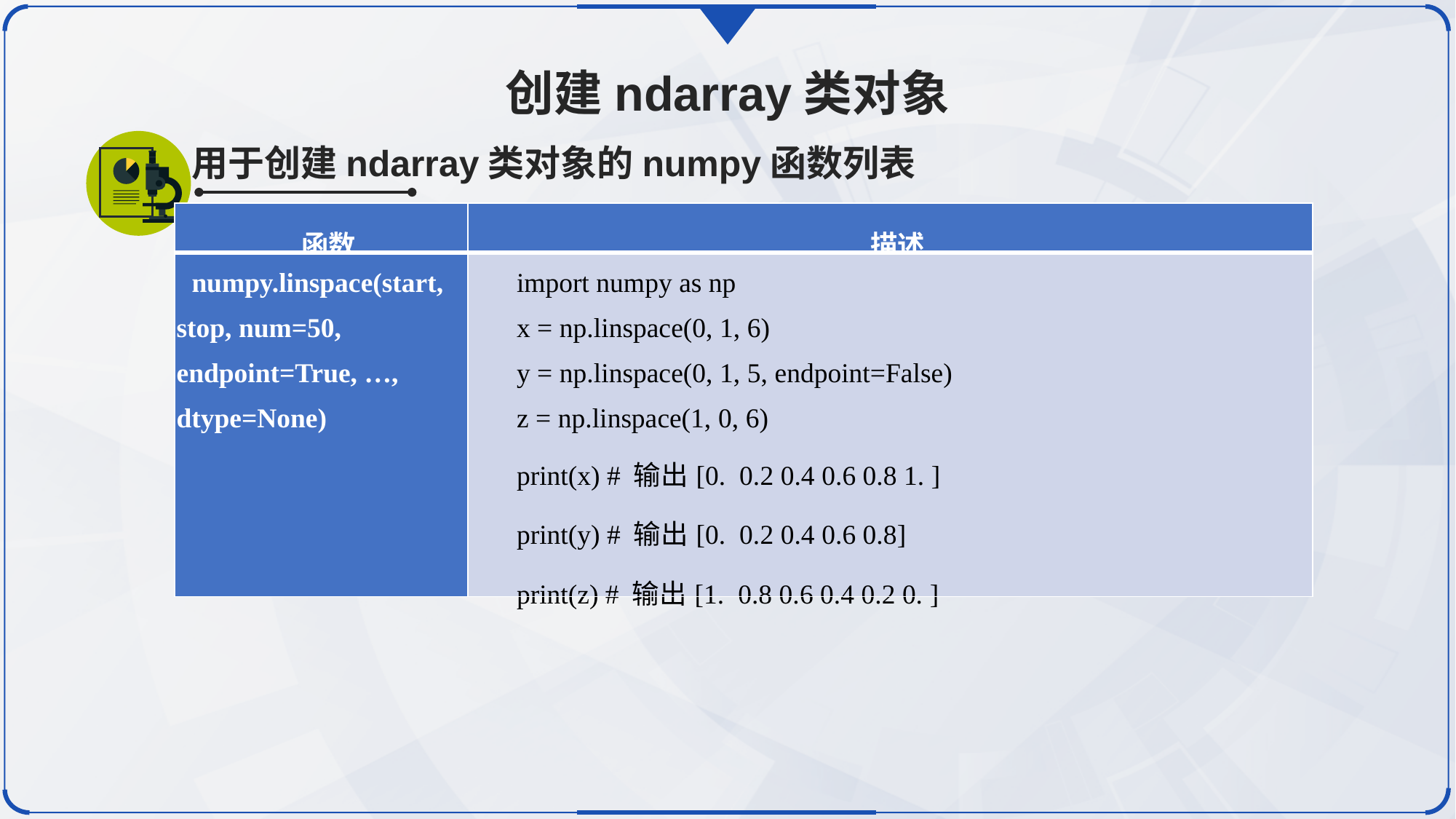

创建ndarray类对象

用于创建ndarray类对象的numpy函数列表
| 函数 | 描述 |
| --- | --- |
| numpy.linspace(start, stop, num=50, endpoint=True, …, dtype=None) | import numpy as np x = np.linspace(0, 1, 6) y = np.linspace(0, 1, 5, endpoint=False) z = np.linspace(1, 0, 6) print(x) # 输出[0. 0.2 0.4 0.6 0.8 1. ] print(y) # 输出[0. 0.2 0.4 0.6 0.8] print(z) # 输出[1. 0.8 0.6 0.4 0.2 0. ] |